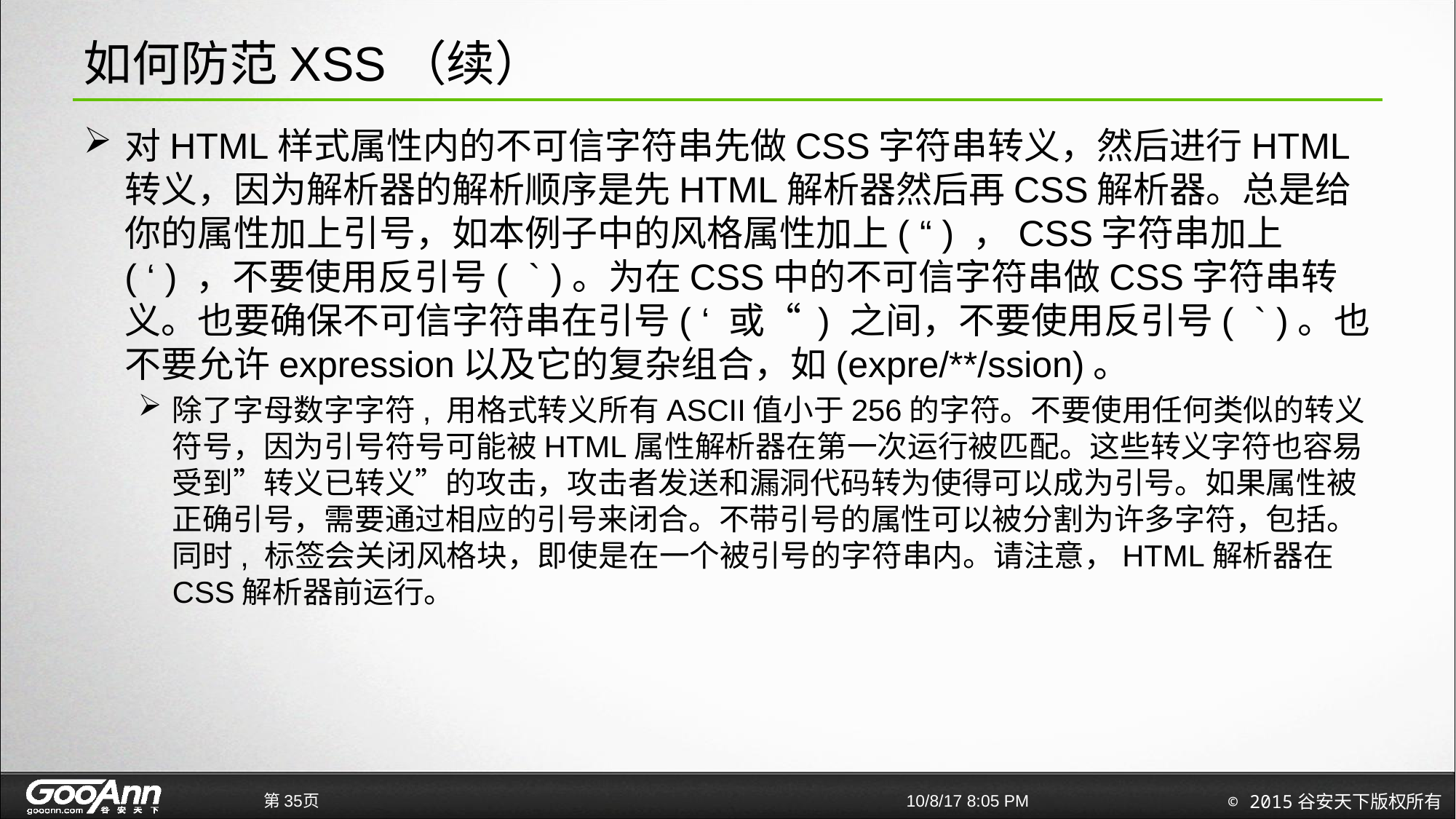

# 如何防范XSS（续）
对HTML样式属性内的不可信字符串先做CSS字符串转义，然后进行HTML转义，因为解析器的解析顺序是先HTML解析器然后再CSS解析器。总是给你的属性加上引号，如本例子中的风格属性加上( “ ) ，CSS字符串加上( ‘ ) ，不要使用反引号(  ` )。为在CSS中的不可信字符串做CSS字符串转义。也要确保不可信字符串在引号( ‘ 或“ ) 之间，不要使用反引号(  ` )。也不要允许expression以及它的复杂组合，如(expre/**/ssion)。
除了字母数字字符, 用格式转义所有ASCII值小于256的字符。不要使用任何类似的转义符号，因为引号符号可能被HTML属性解析器在第一次运行被匹配。这些转义字符也容易受到”转义已转义”的攻击，攻击者发送和漏洞代码转为使得可以成为引号。如果属性被正确引号，需要通过相应的引号来闭合。不带引号的属性可以被分割为许多字符，包括。同时, 标签会关闭风格块，即使是在一个被引号的字符串内。请注意，HTML解析器在CSS解析器前运行。